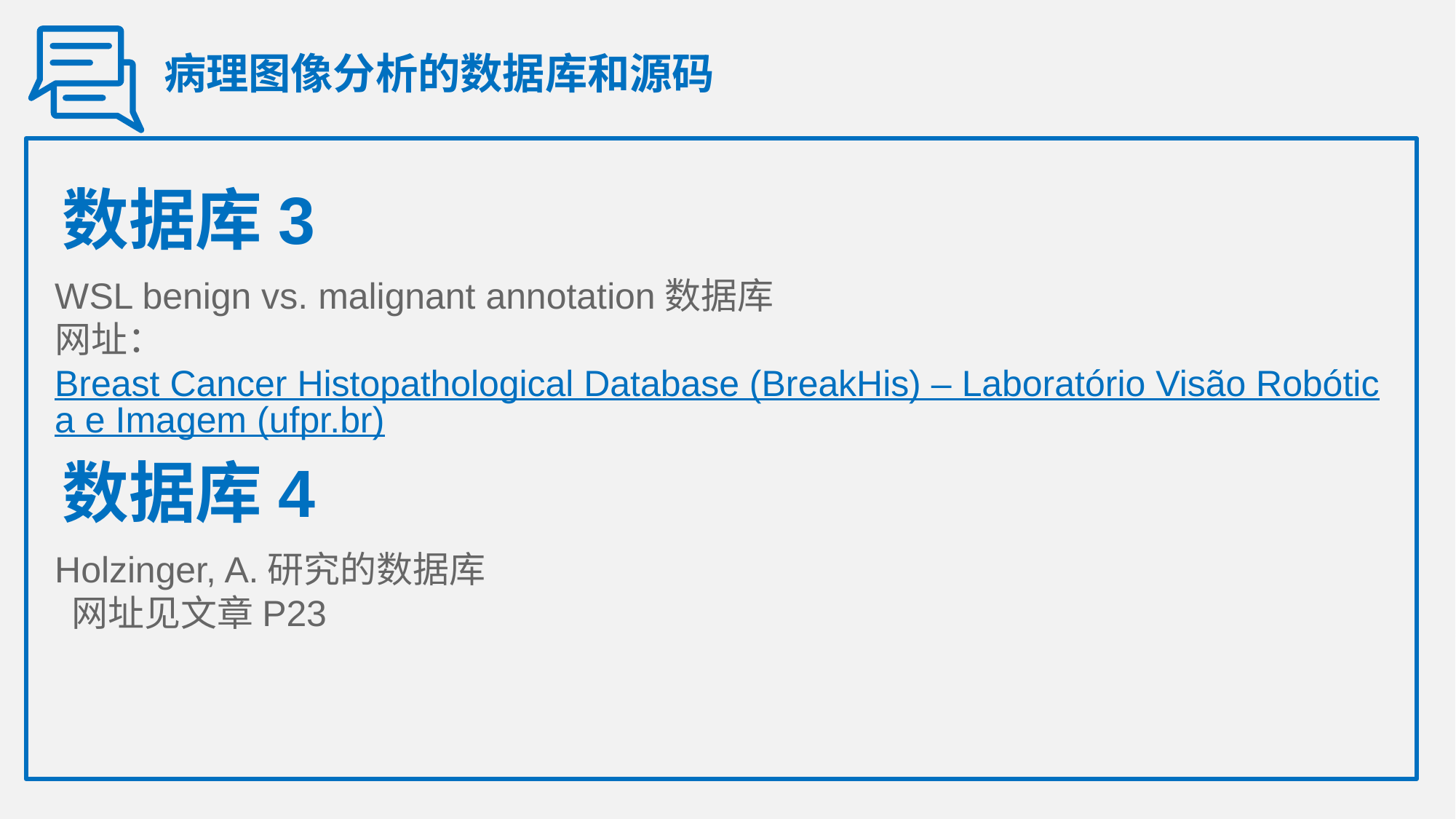

病理图像分析的数据库和源码

数据库3
WSL benign vs. malignant annotation数据库
网址：Breast Cancer Histopathological Database (BreakHis) – Laboratório Visão Robótica e Imagem (ufpr.br)
数据库4
Holzinger, A.研究的数据库
 网址见文章P23